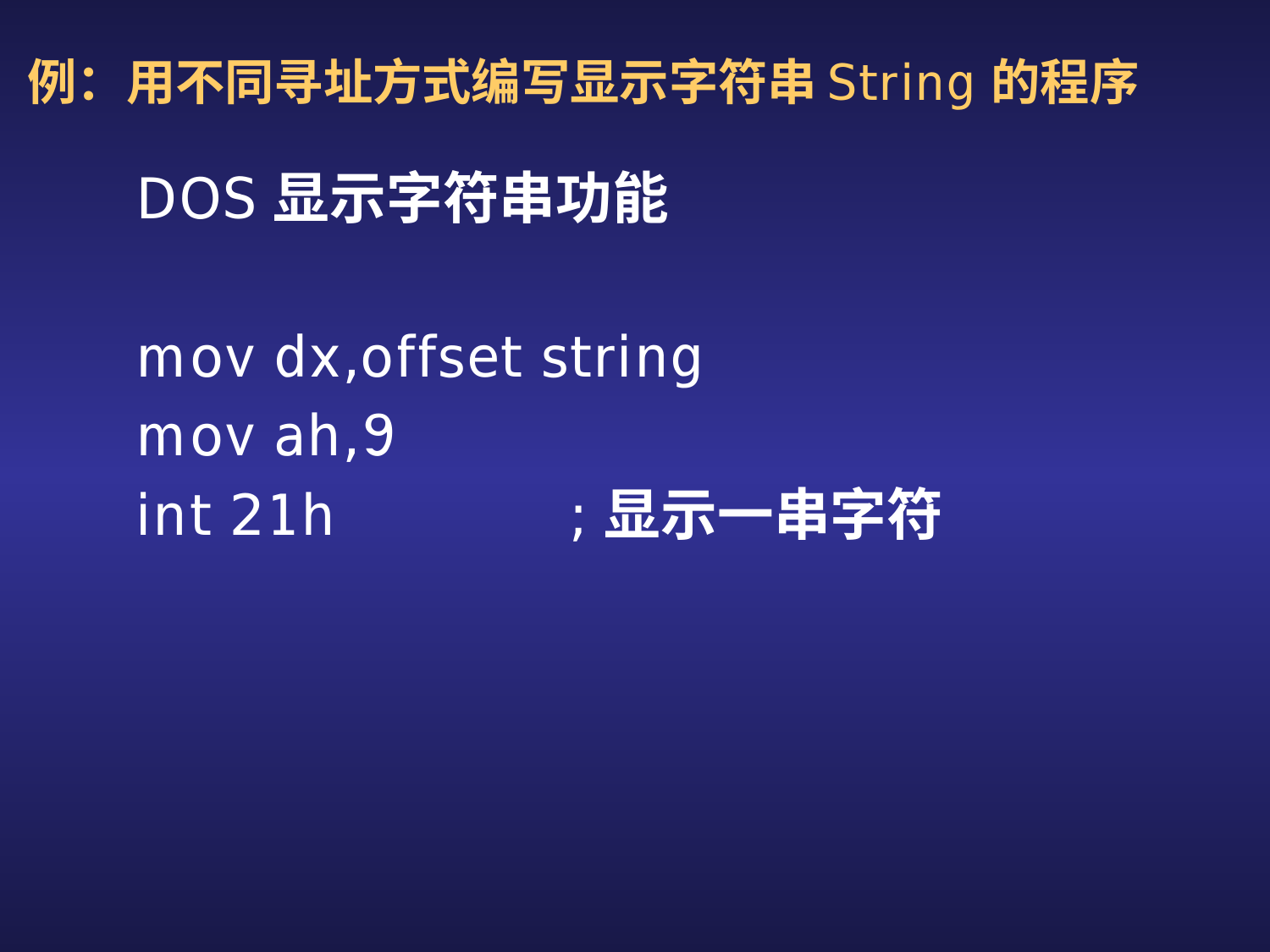

# 例：用不同寻址方式编写显示字符串String的程序
DOS显示字符串功能

mov dx,offset string
mov ah,9
int 21h              ;显示一串字符